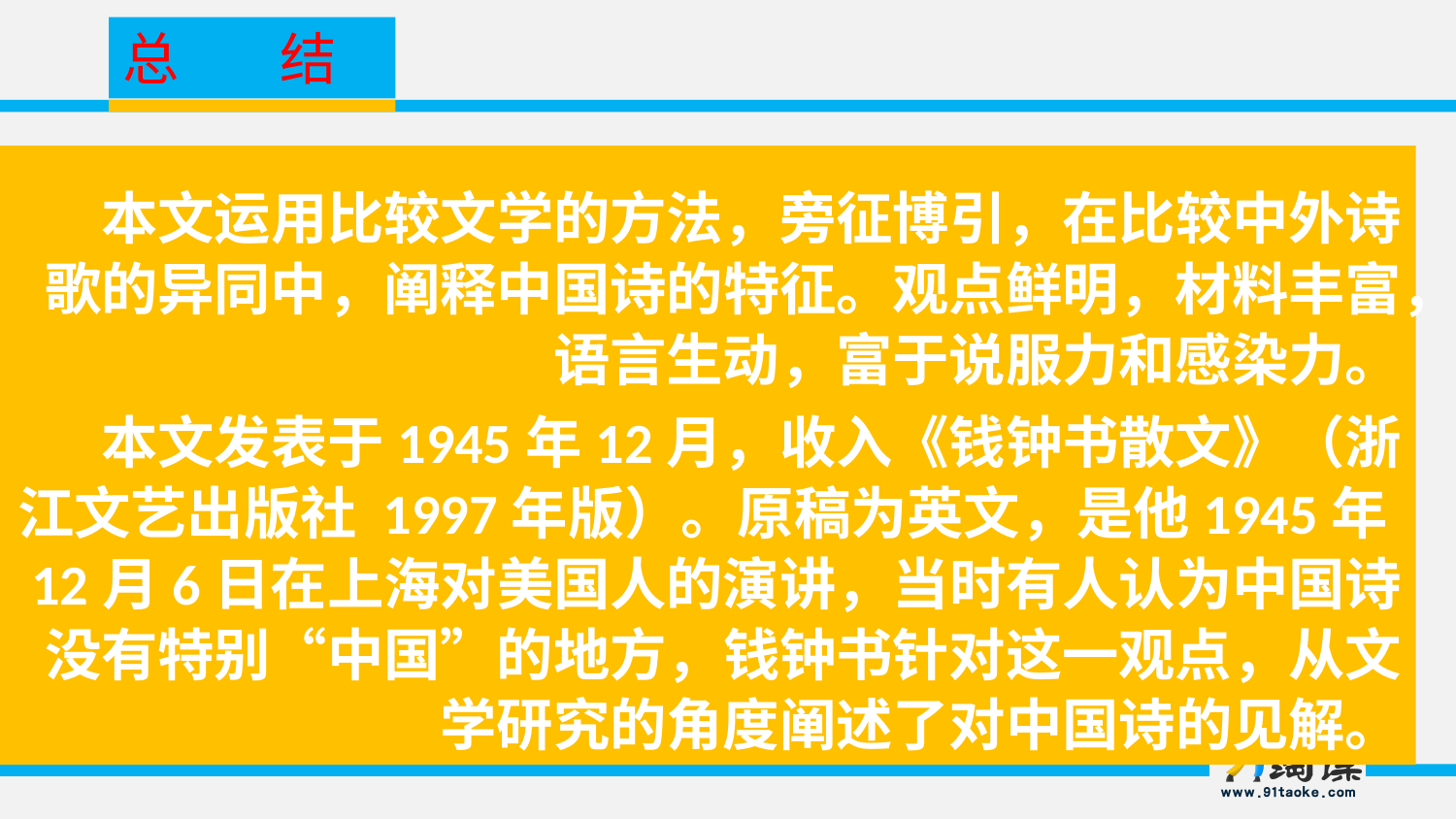

总        结
    本文运用比较文学的方法，旁征博引，在比较中外诗歌的异同中，阐释中国诗的特征。观点鲜明，材料丰富，语言生动，富于说服力和感染力。
    本文发表于1945年12月，收入《钱钟书散文》（浙江文艺出版社 1997年版）。原稿为英文，是他1945年12月6日在上海对美国人的演讲，当时有人认为中国诗没有特别“中国”的地方，钱钟书针对这一观点，从文学研究的角度阐述了对中国诗的见解。